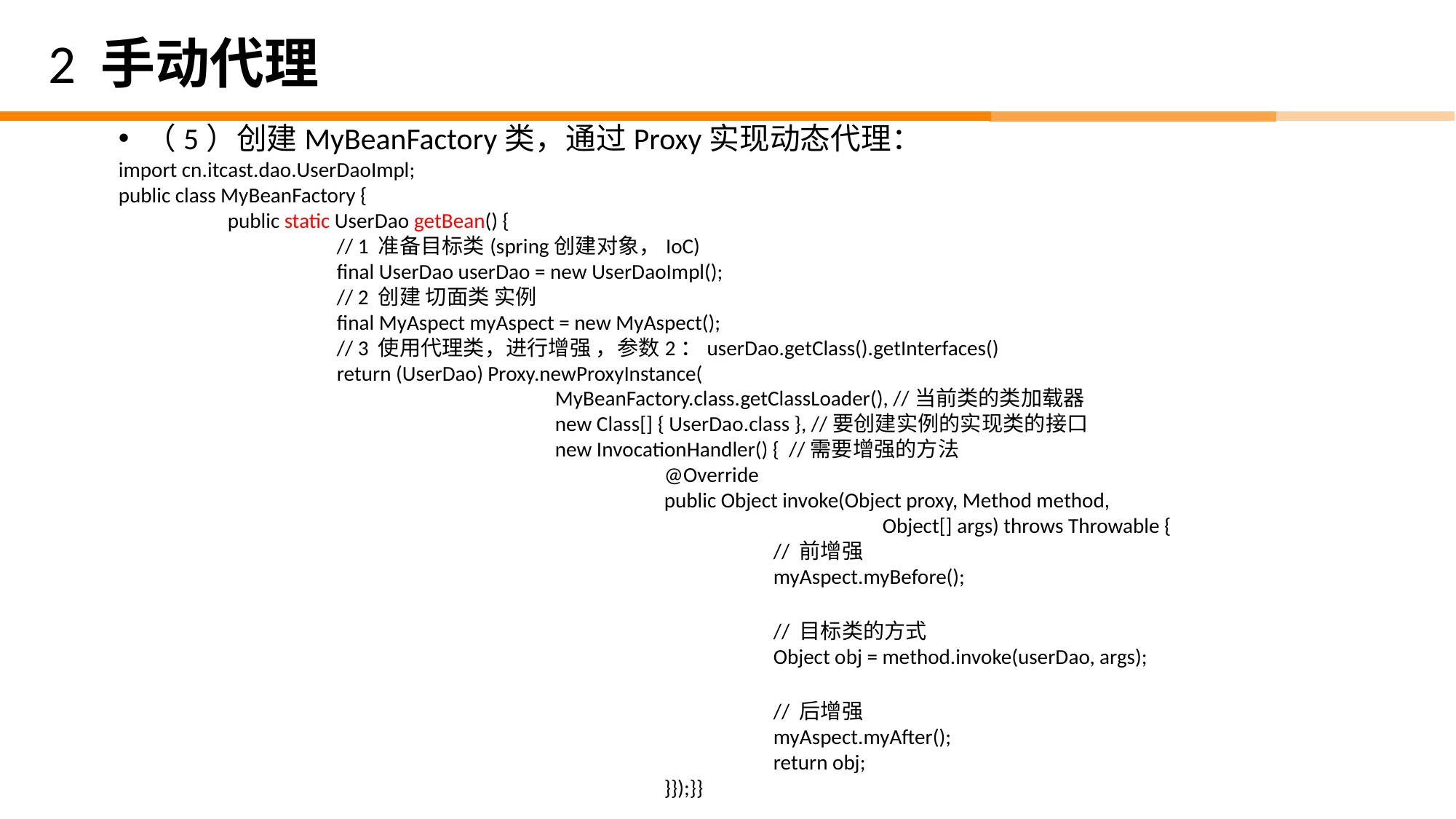

# 2 手动代理
（5）创建MyBeanFactory类，通过Proxy实现动态代理：
import cn.itcast.dao.UserDaoImpl;
public class MyBeanFactory {
	public static UserDao getBean() {
		// 1 准备目标类(spring创建对象，IoC)
		final UserDao userDao = new UserDaoImpl();
		// 2 创建 切面类 实例
		final MyAspect myAspect = new MyAspect();
		// 3 使用代理类，进行增强 ，参数2：userDao.getClass().getInterfaces()
		return (UserDao) Proxy.newProxyInstance(
				MyBeanFactory.class.getClassLoader(), //当前类的类加载器
				new Class[] { UserDao.class }, //要创建实例的实现类的接口
				new InvocationHandler() {  //需要增强的方法
					@Override
					public Object invoke(Object proxy, Method method,
							Object[] args) throws Throwable {
						// 前增强
						myAspect.myBefore();

						// 目标类的方式
						Object obj = method.invoke(userDao, args);

						// 后增强
						myAspect.myAfter();
						return obj;
					}});}}